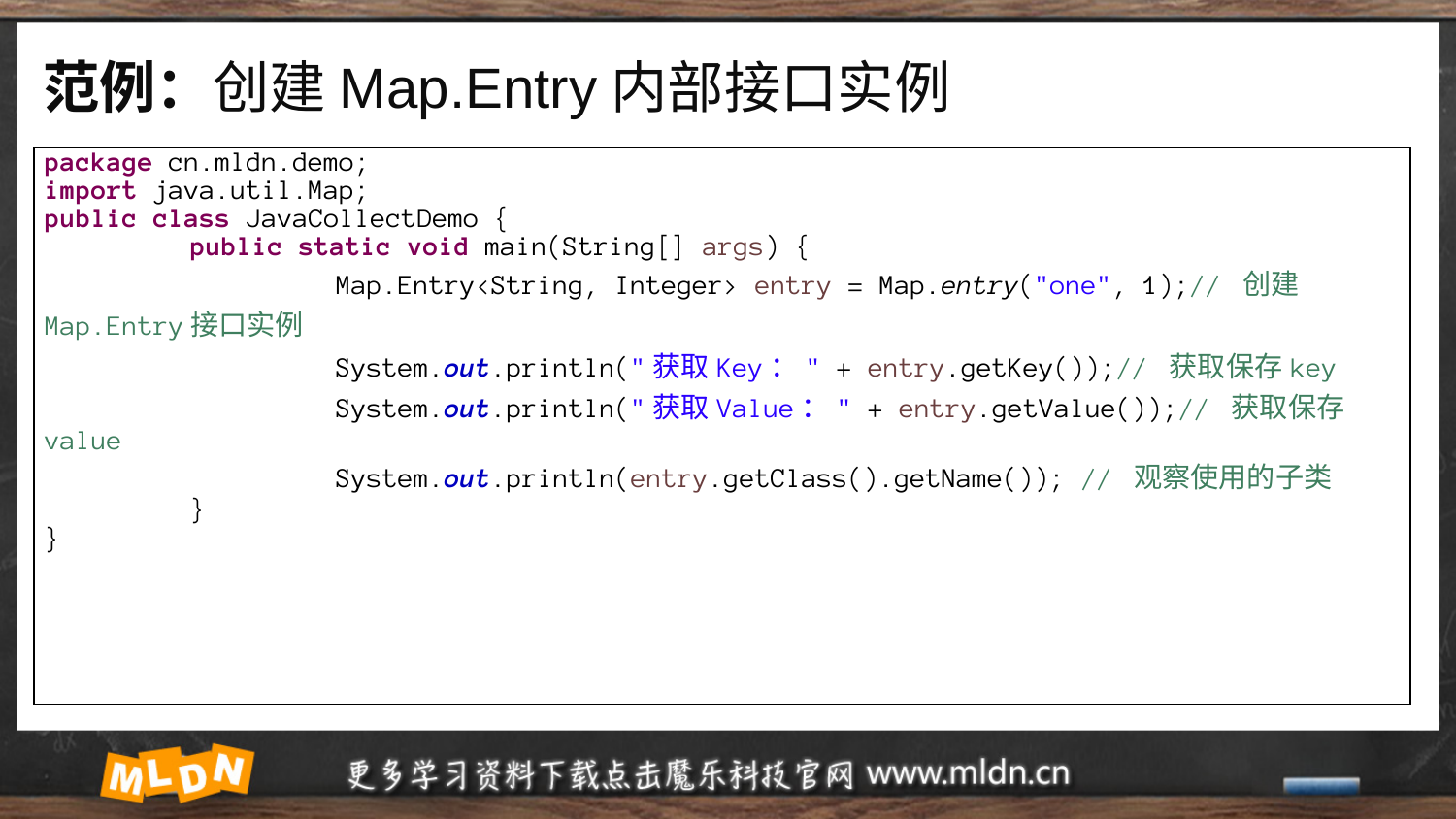

# 范例：创建Map.Entry内部接口实例
| package cn.mldn.demo; import java.util.Map; public class JavaCollectDemo { public static void main(String[] args) { Map.Entry<String, Integer> entry = Map.entry("one", 1);// 创建Map.Entry接口实例 System.out.println("获取Key：" + entry.getKey());// 获取保存key System.out.println("获取Value：" + entry.getValue());// 获取保存value System.out.println(entry.getClass().getName()); // 观察使用的子类 } } |
| --- |